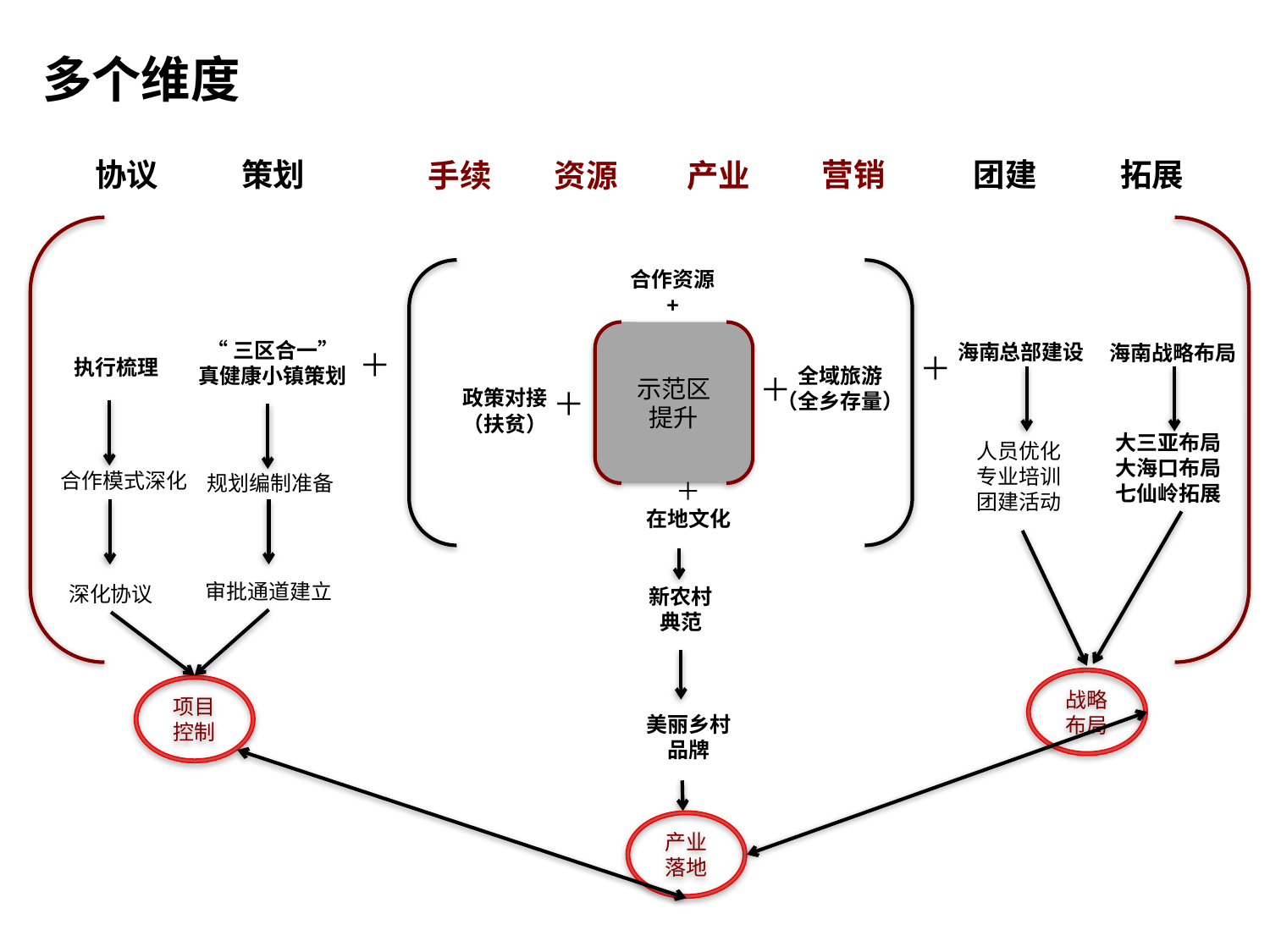

多个维度
协议
策划
营销
团建
拓展
资源
手续
产业

合作资源
+

示范区
提升
“三区合一”
真健康小镇策划
海南总部建设
海南战略布局
＋
＋
执行梳理
全域旅游
（全乡存量）
＋
＋
政策对接
（扶贫）
大三亚布局
大海口布局
七仙岭拓展
人员优化
专业培训
团建活动
合作模式深化
规划编制准备
＋
在地文化
审批通道建立
深化协议
新农村
典范
战略布局
项目控制
美丽乡村
品牌
产业落地